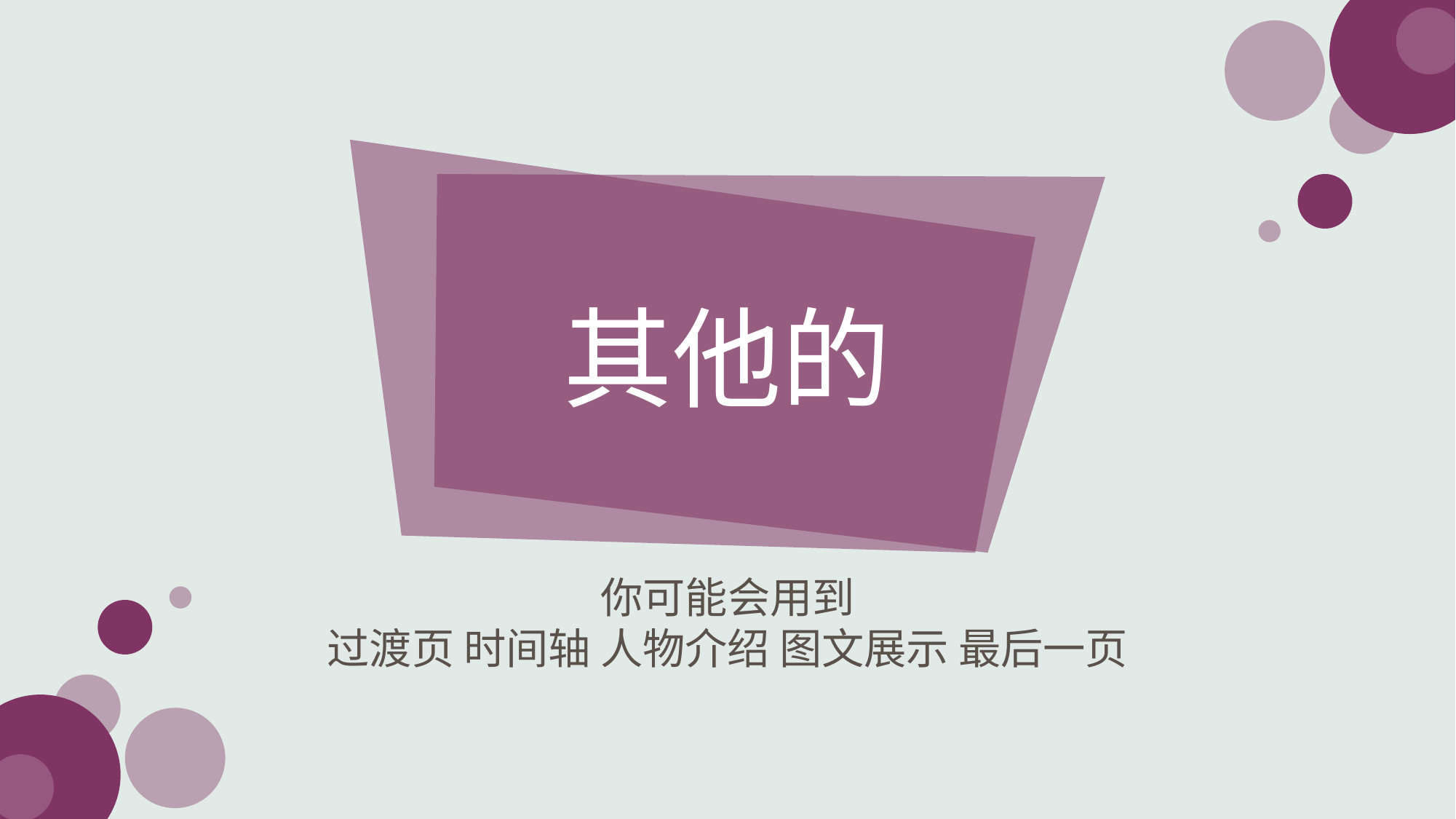

其他的
你可能会用到
过渡页 时间轴 人物介绍 图文展示 最后一页